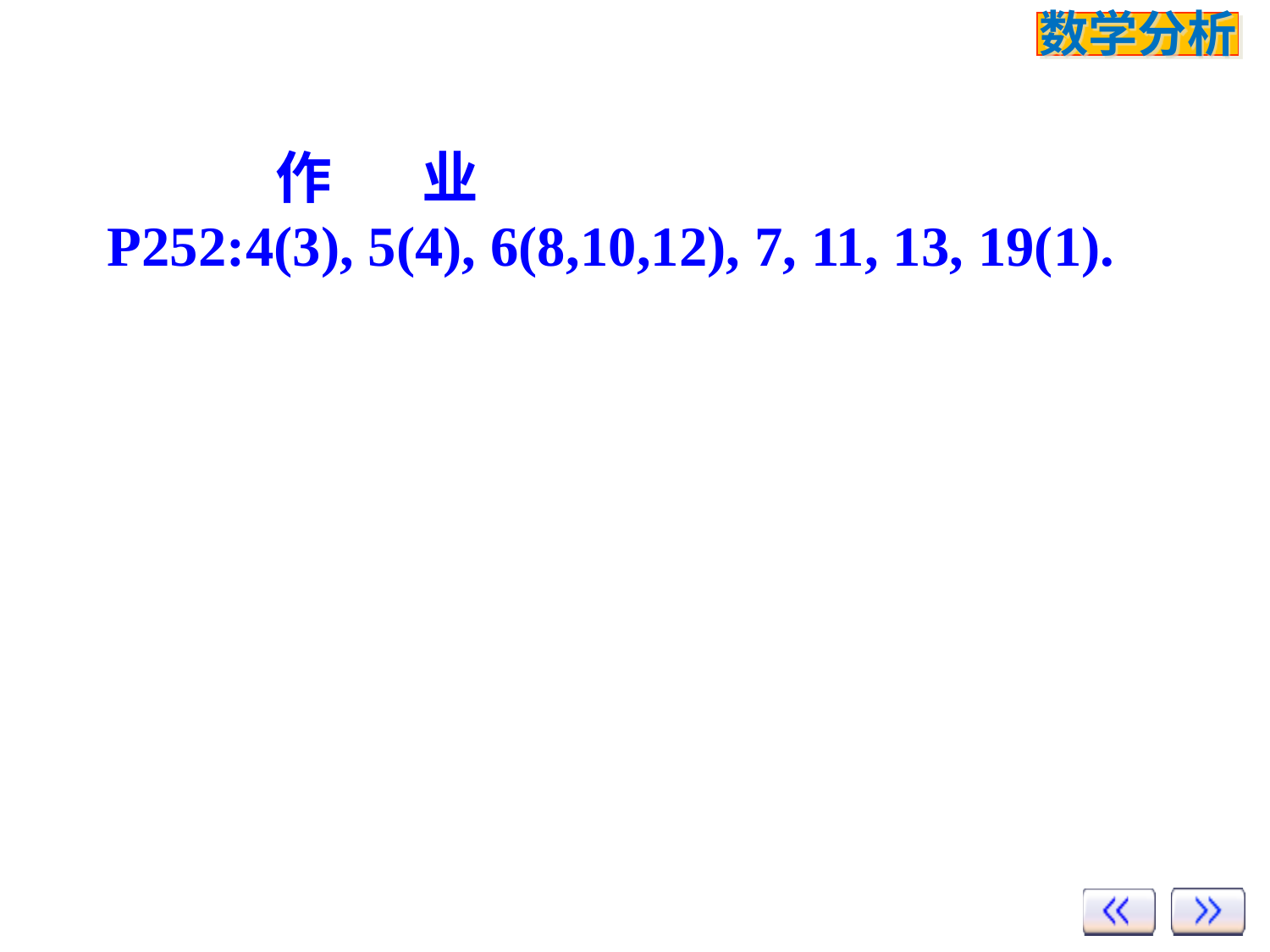

作       业
P252:4(3), 5(4), 6(8,10,12), 7, 11, 13, 19(1).